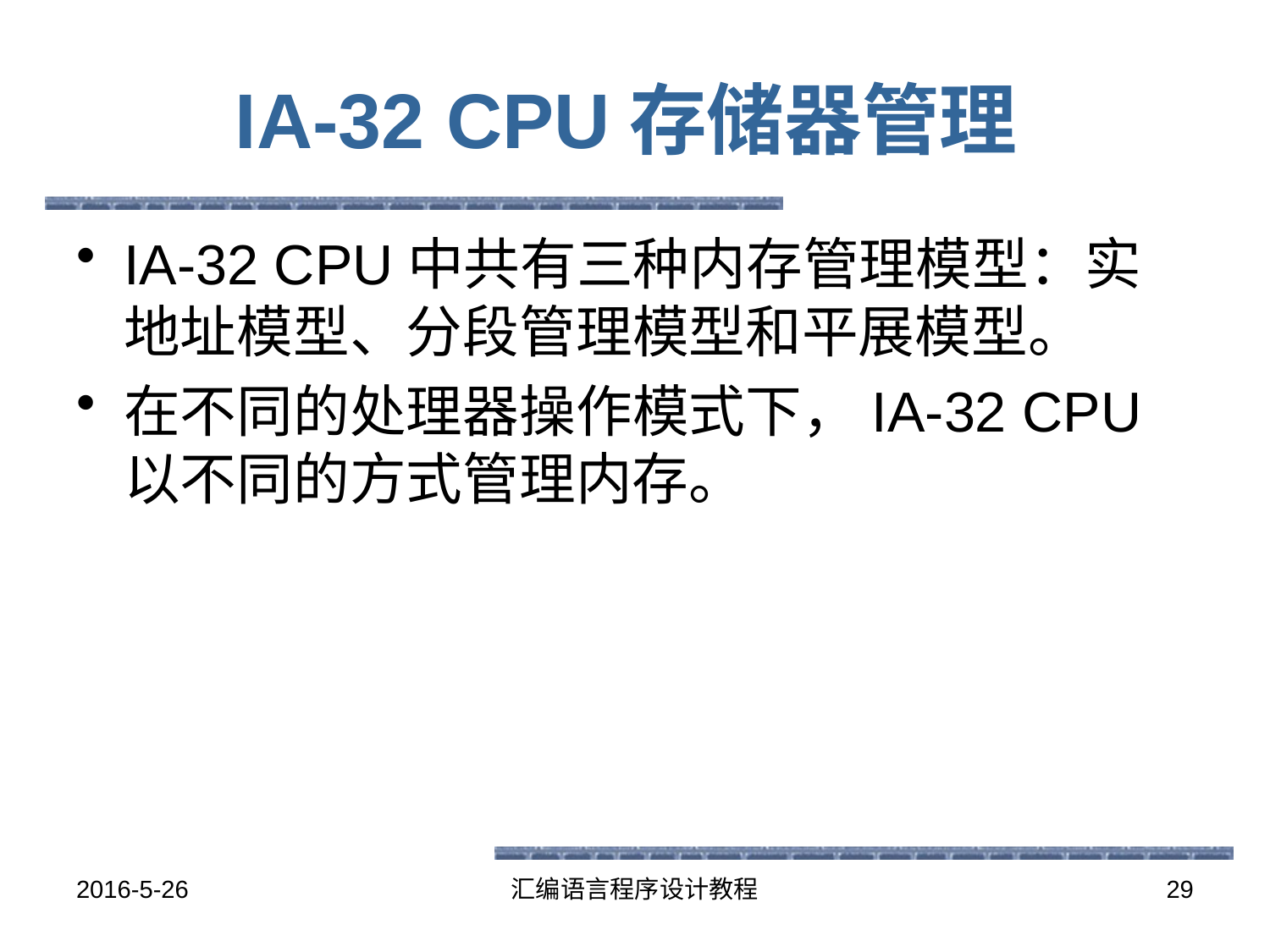

# IA-32 CPU存储器管理
IA-32 CPU中共有三种内存管理模型：实地址模型、分段管理模型和平展模型。
在不同的处理器操作模式下，IA-32 CPU以不同的方式管理内存。
2016-5-26
汇编语言程序设计教程
29